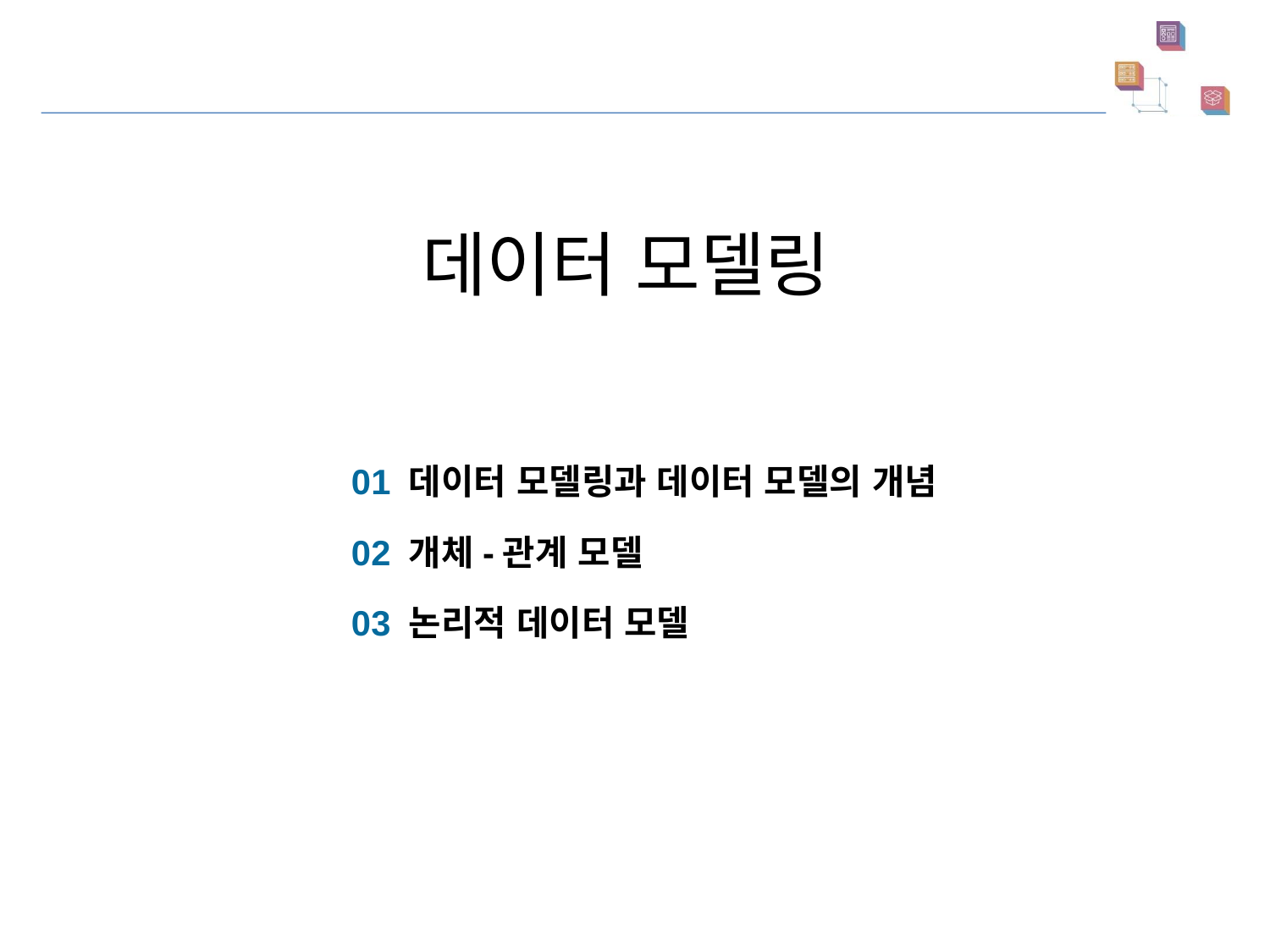

데이터 모델링

01 데이터 모델링과 데이터 모델의 개념
02 개체-관계 모델
03 논리적 데이터 모델